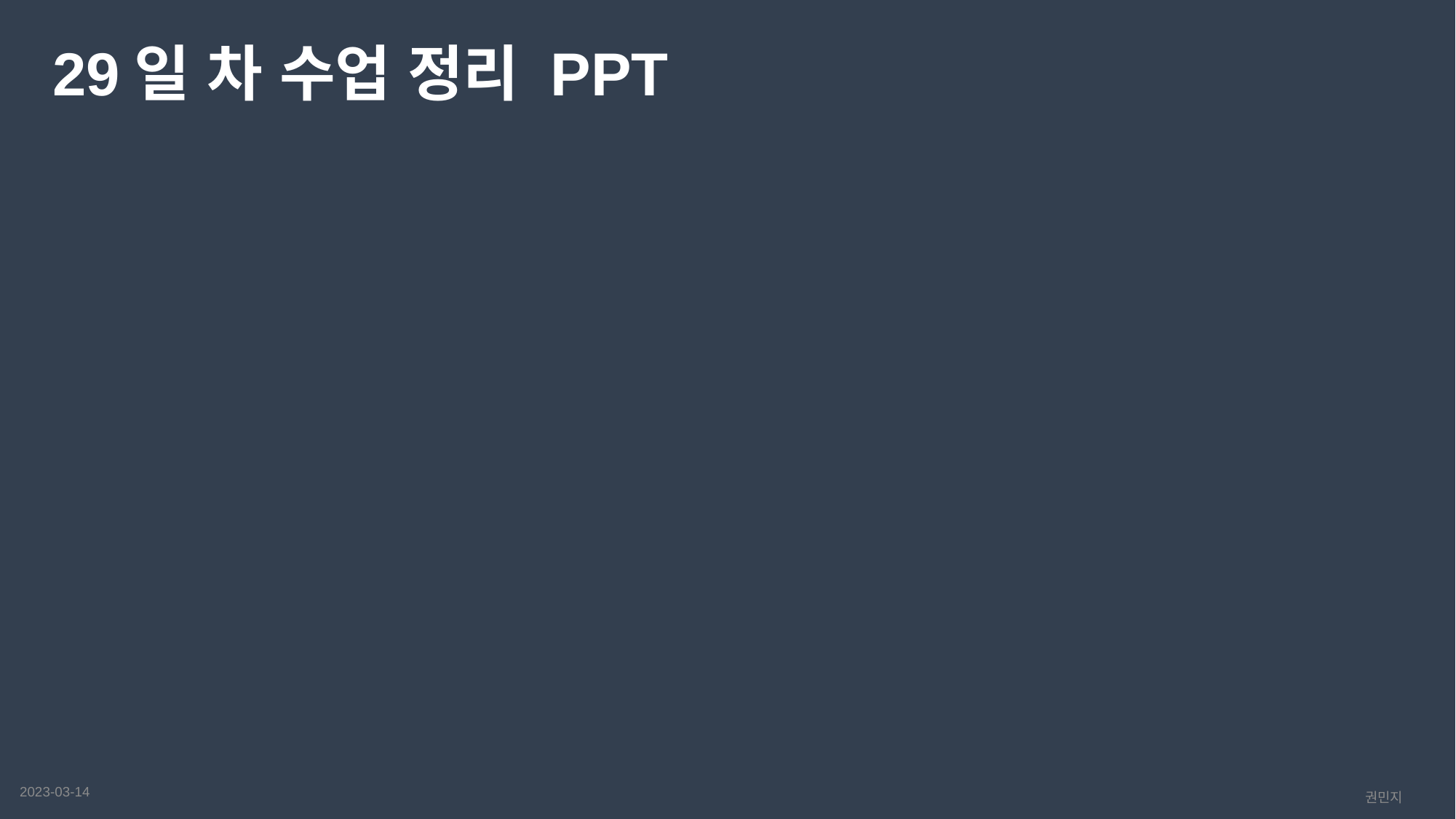

29일 차 수업 정리 PPT
2023-03-14
권민지